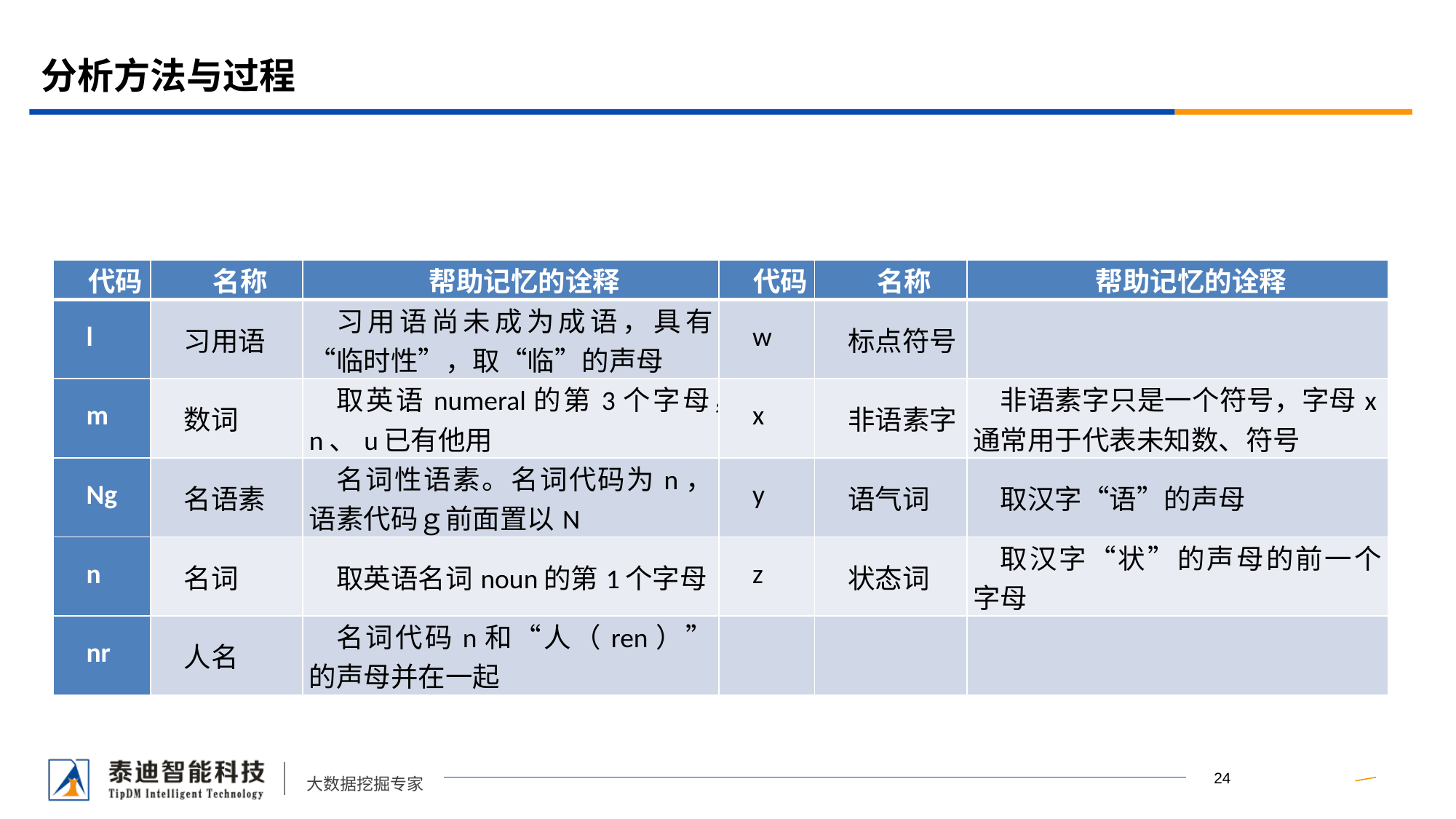

# 分析方法与过程
| 代码 | 名称 | 帮助记忆的诠释 | 代码 | 名称 | 帮助记忆的诠释 |
| --- | --- | --- | --- | --- | --- |
| l | 习用语 | 习用语尚未成为成语，具有“临时性”，取“临”的声母 | w | 标点符号 |  |
| m | 数词 | 取英语numeral的第3个字母，n、u已有他用 | x | 非语素字 | 非语素字只是一个符号，字母x通常用于代表未知数、符号 |
| Ng | 名语素 | 名词性语素。名词代码为n，语素代码ｇ前面置以N | y | 语气词 | 取汉字“语”的声母 |
| n | 名词 | 取英语名词noun的第1个字母 | z | 状态词 | 取汉字“状”的声母的前一个字母 |
| nr | 人名 | 名词代码n和“人（ren）”的声母并在一起 |  |  |  |